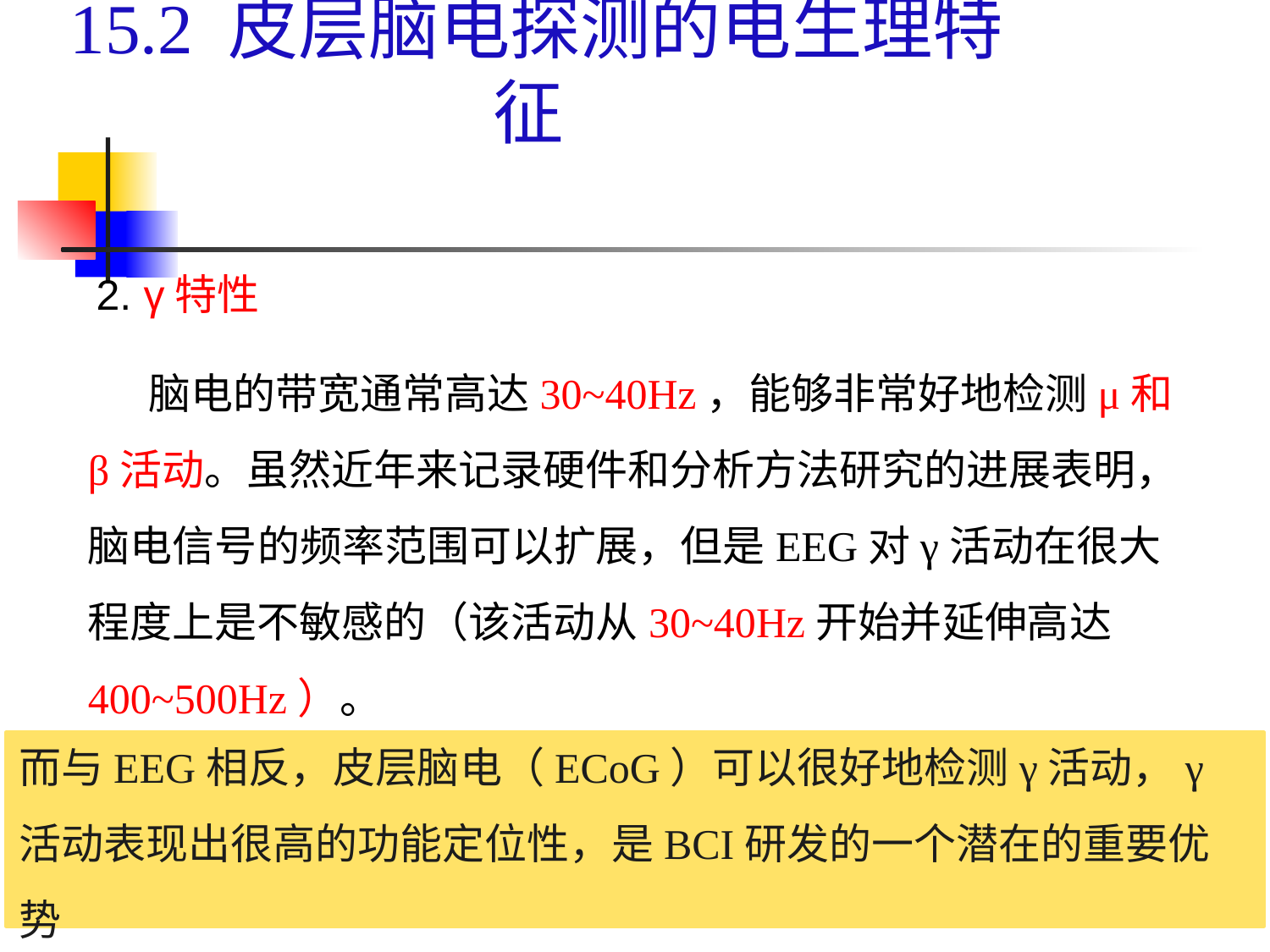

# 15.2 皮层脑电探测的电生理特征
2. γ特性
      脑电的带宽通常高达30~40Hz，能够非常好地检测μ和β活动。虽然近年来记录硬件和分析方法研究的进展表明，脑电信号的频率范围可以扩展，但是EEG对γ活动在很大程度上是不敏感的（该活动从30~40Hz开始并延伸高达400~500Hz）。
而与EEG相反，皮层脑电（ECoG）可以很好地检测γ活动，γ活动表现出很高的功能定位性，是BCI研发的一个潜在的重要优势